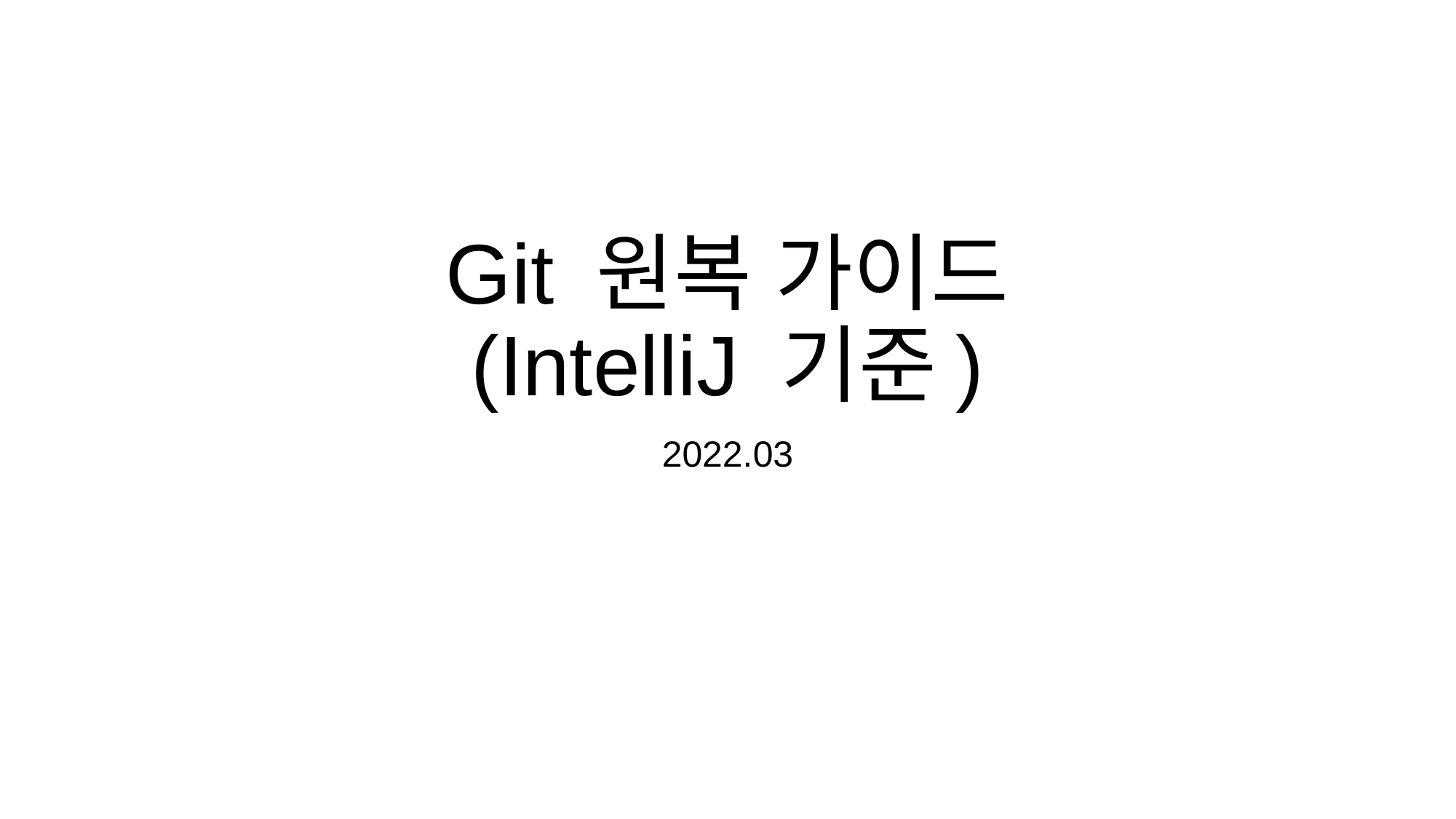

# Git 원복 가이드 (IntelliJ 기준)
2022.03